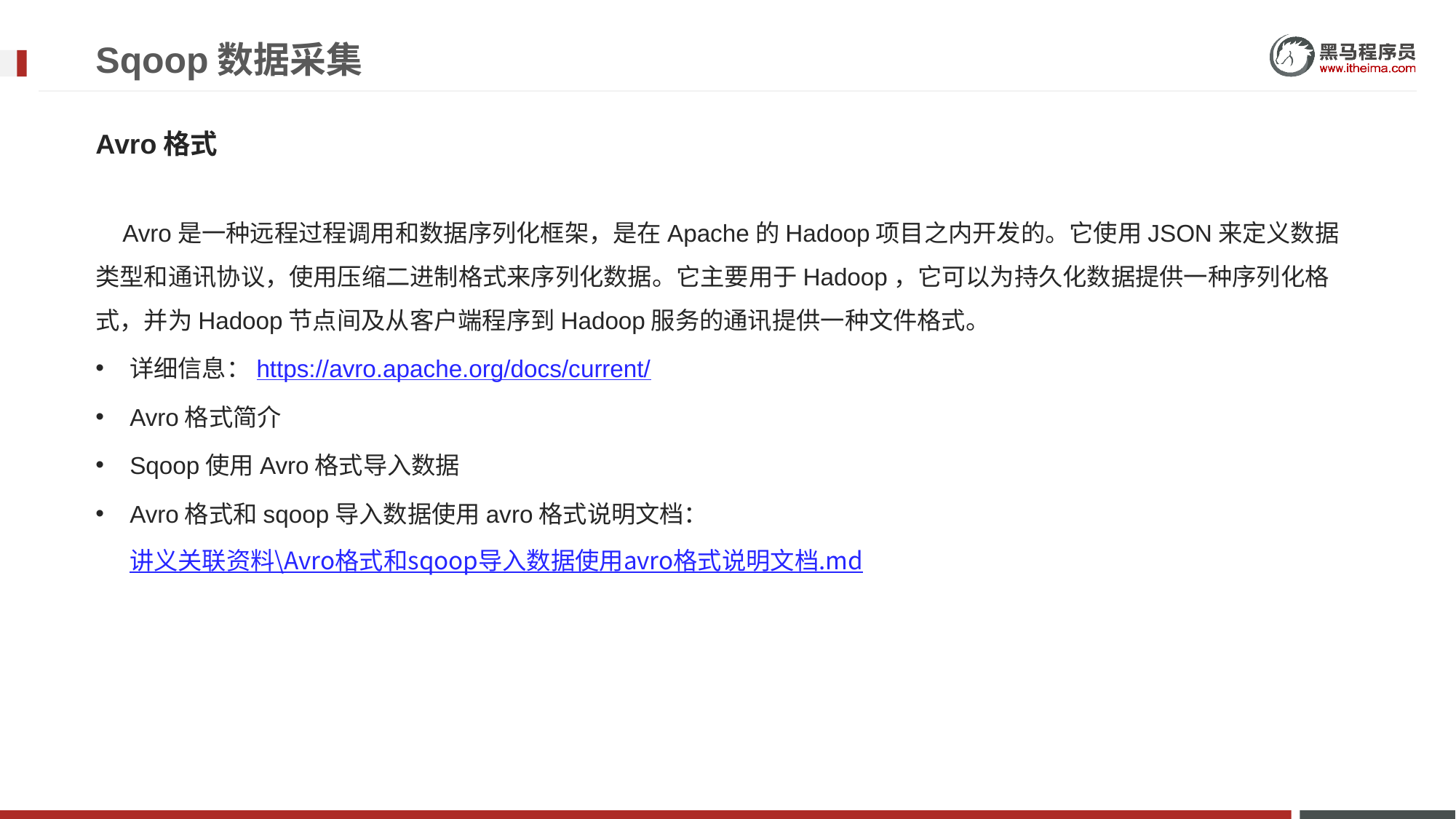

# Sqoop数据采集
Avro格式
    Avro是一种远程过程调用和数据序列化框架，是在Apache的Hadoop项目之内开发的。它使用JSON来定义数据类型和通讯协议，使用压缩二进制格式来序列化数据。它主要用于Hadoop，它可以为持久化数据提供一种序列化格式，并为Hadoop节点间及从客户端程序到Hadoop服务的通讯提供一种文件格式。
详细信息：https://avro.apache.org/docs/current/
Avro格式简介
Sqoop使用Avro格式导入数据
Avro格式和sqoop导入数据使用avro格式说明文档：讲义关联资料\Avro格式和sqoop导入数据使用avro格式说明文档.md